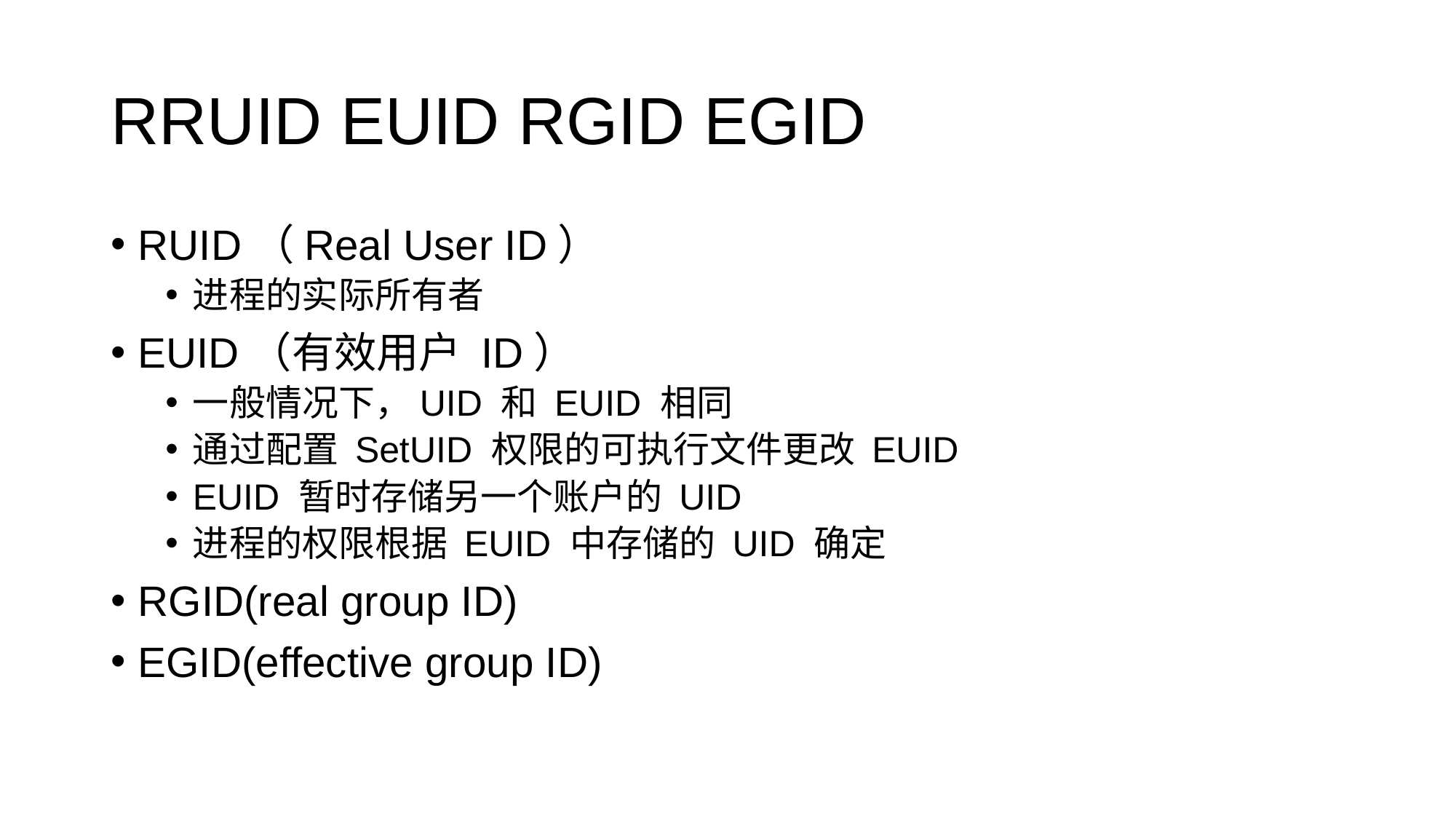

# RRUID EUID RGID EGID
RUID（Real User ID）
进程的实际所有者
EUID（有效用户 ID）
一般情况下，UID 和 EUID 相同
通过配置 SetUID 权限的可执行文件更改 EUID
EUID 暂时存储另一个账户的 UID
进程的权限根据 EUID 中存储的 UID 确定
RGID(real group ID)
EGID(effective group ID)